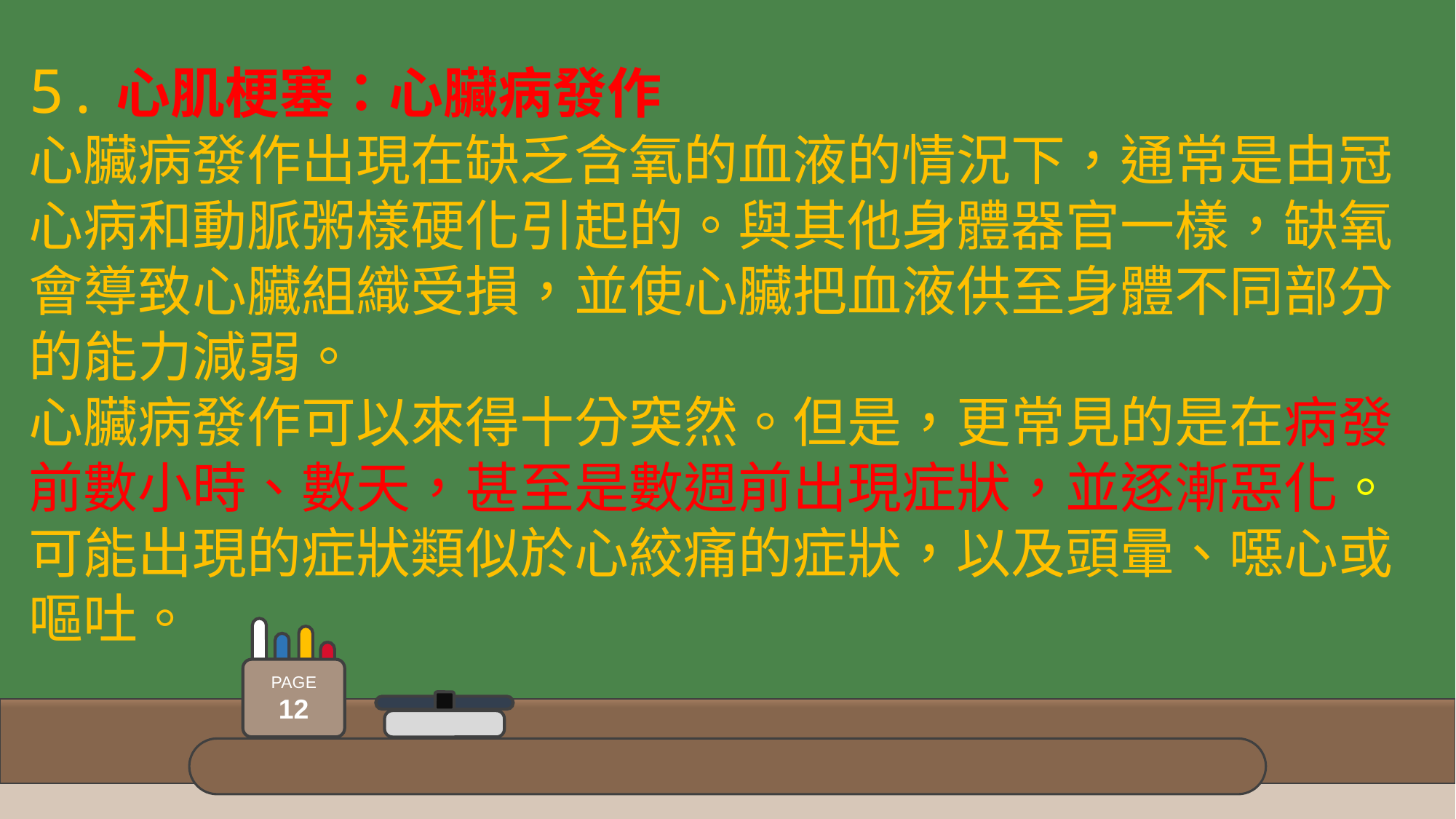

5.心肌梗塞：心臟病發作
心臟病發作出現在缺乏含氧的血液的情況下，通常是由冠心病和動脈粥樣硬化引起的。與其他身體器官一樣，缺氧會導致心臟組織受損，並使心臟把血液供至身體不同部分的能力減弱。
心臟病發作可以來得十分突然。但是，更常見的是在病發前數小時、數天，甚至是數週前出現症狀，並逐漸惡化。
可能出現的症狀類似於心絞痛的症狀，以及頭暈、噁心或嘔吐。

PAGE
12